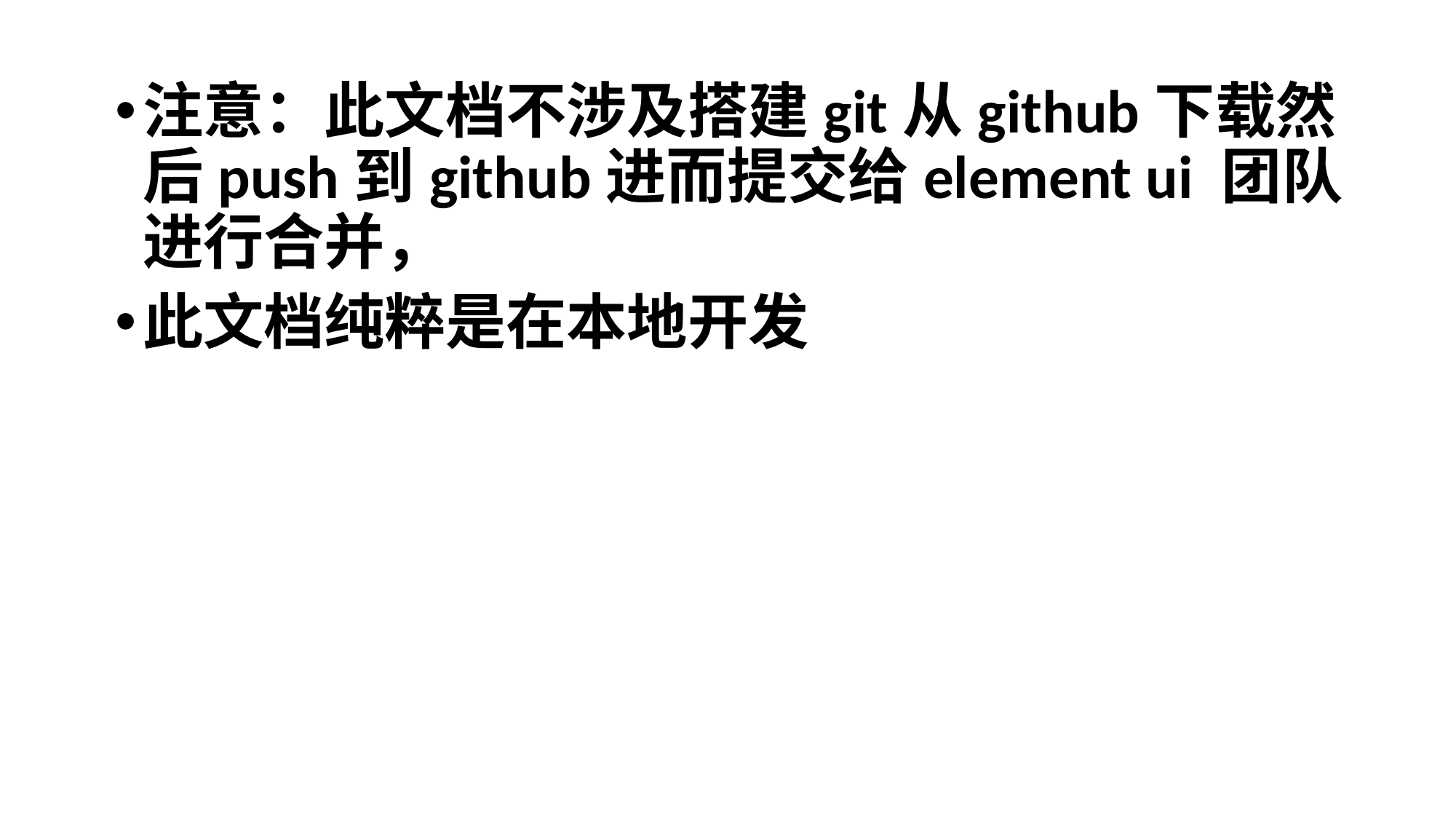

注意：此文档不涉及搭建git从github下载然后push到github进而提交给element ui 团队进行合并，
此文档纯粹是在本地开发